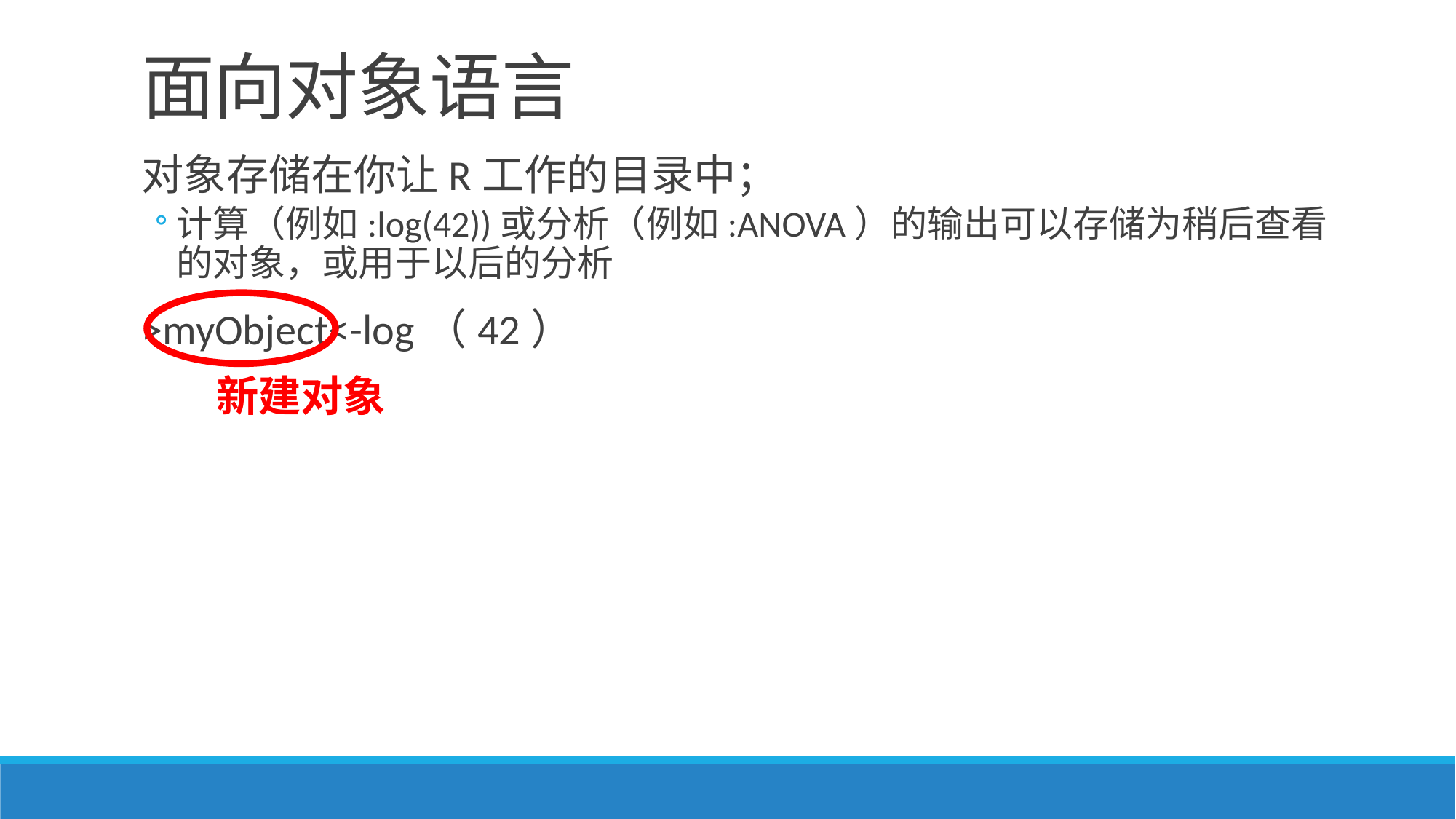

# 面向对象语言
对象存储在你让R工作的目录中；
计算（例如:log(42))或分析（例如:ANOVA）的输出可以存储为稍后查看的对象，或用于以后的分析
>myObject<-log（42）

新建对象